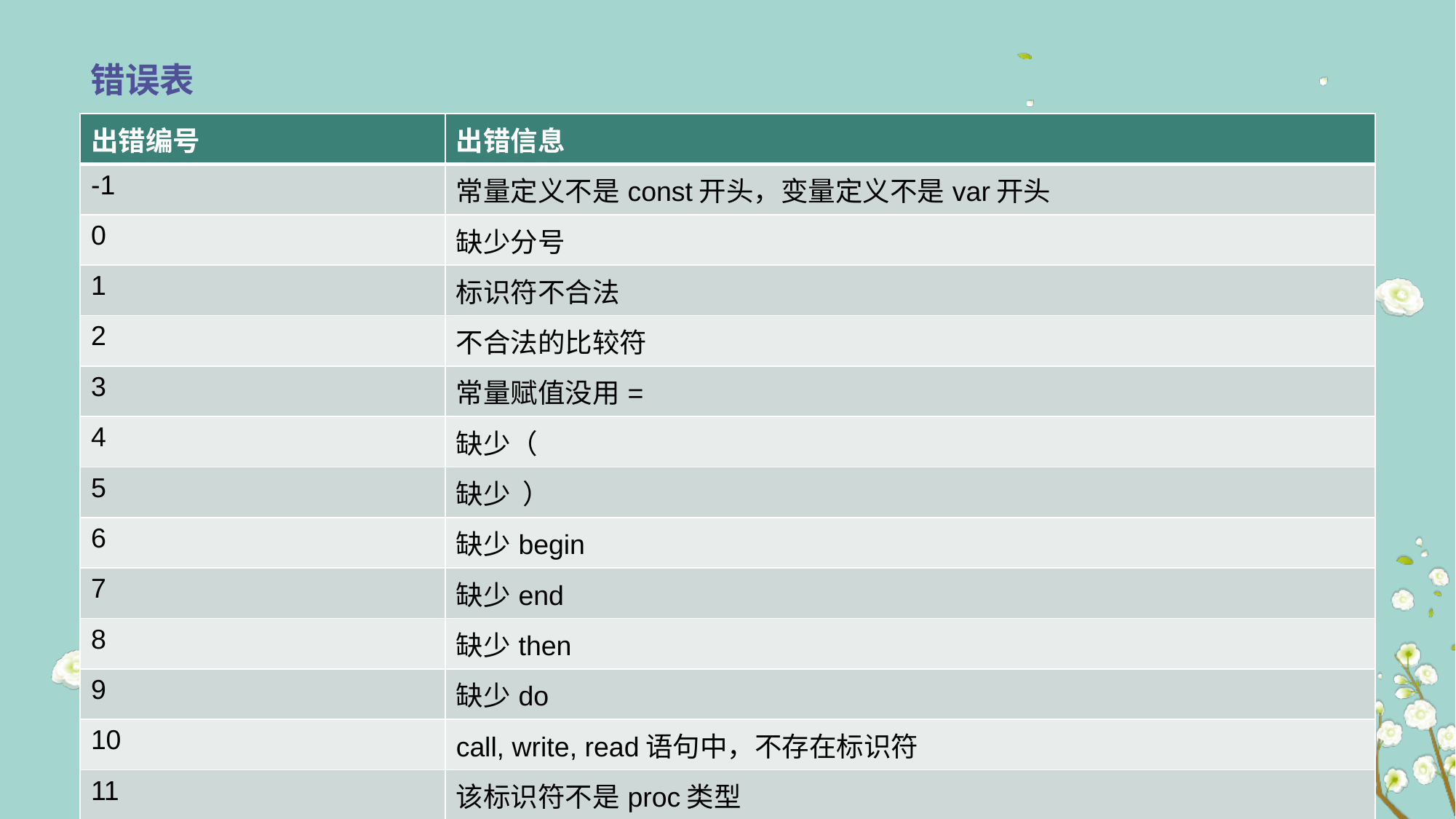

# 错误表
| 出错编号 | 出错信息 |
| --- | --- |
| -1 | 常量定义不是const开头，变量定义不是var开头 |
| 0 | 缺少分号 |
| 1 | 标识符不合法 |
| 2 | 不合法的比较符 |
| 3 | 常量赋值没用= |
| 4 | 缺少（ |
| 5 | 缺少 ） |
| 6 | 缺少begin |
| 7 | 缺少end |
| 8 | 缺少then |
| 9 | 缺少do |
| 10 | call, write, read语句中，不存在标识符 |
| 11 | 该标识符不是proc类型 |